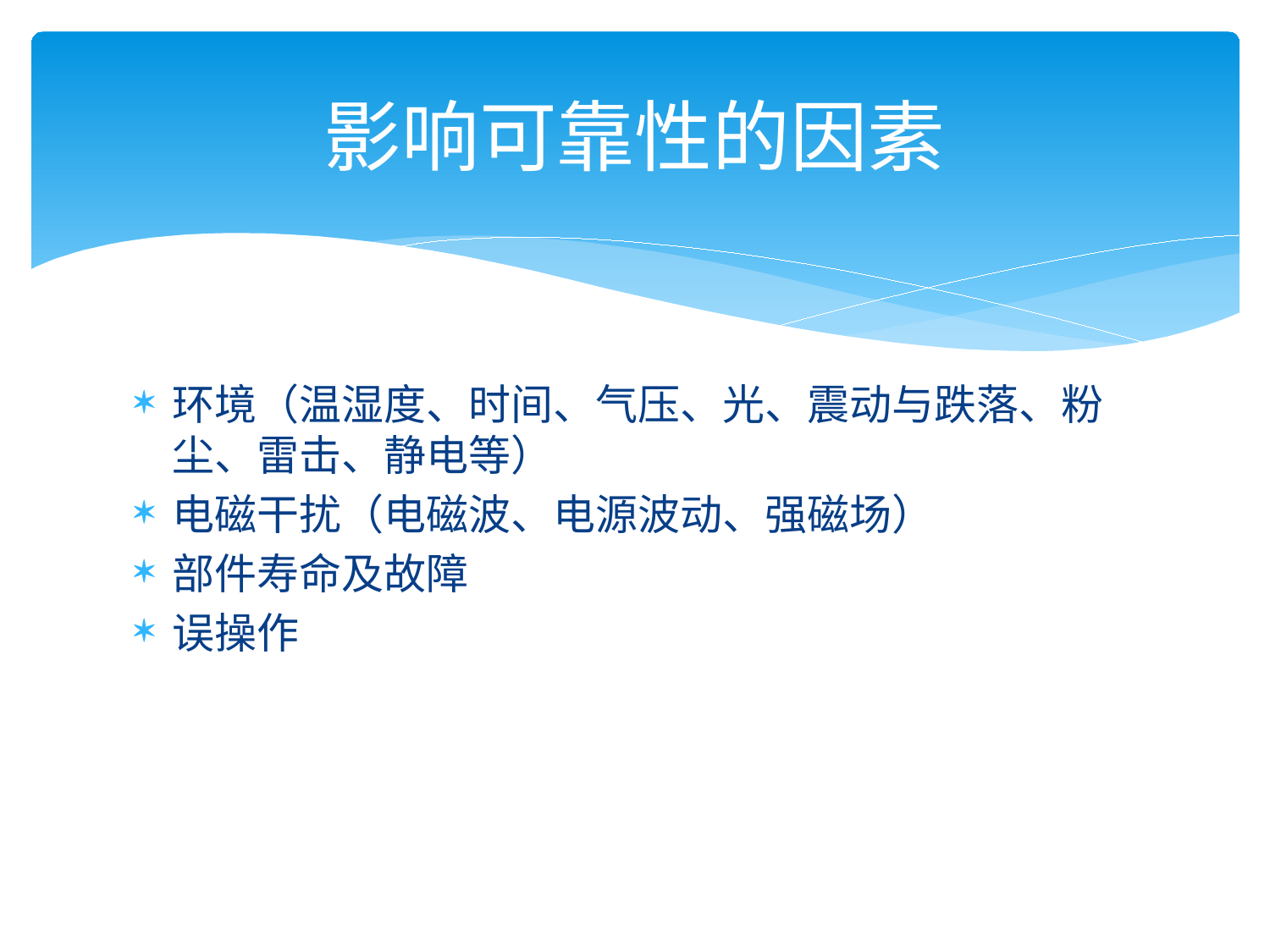

# 影响可靠性的因素
环境（温湿度、时间、气压、光、震动与跌落、粉尘、雷击、静电等）
电磁干扰（电磁波、电源波动、强磁场）
部件寿命及故障
误操作